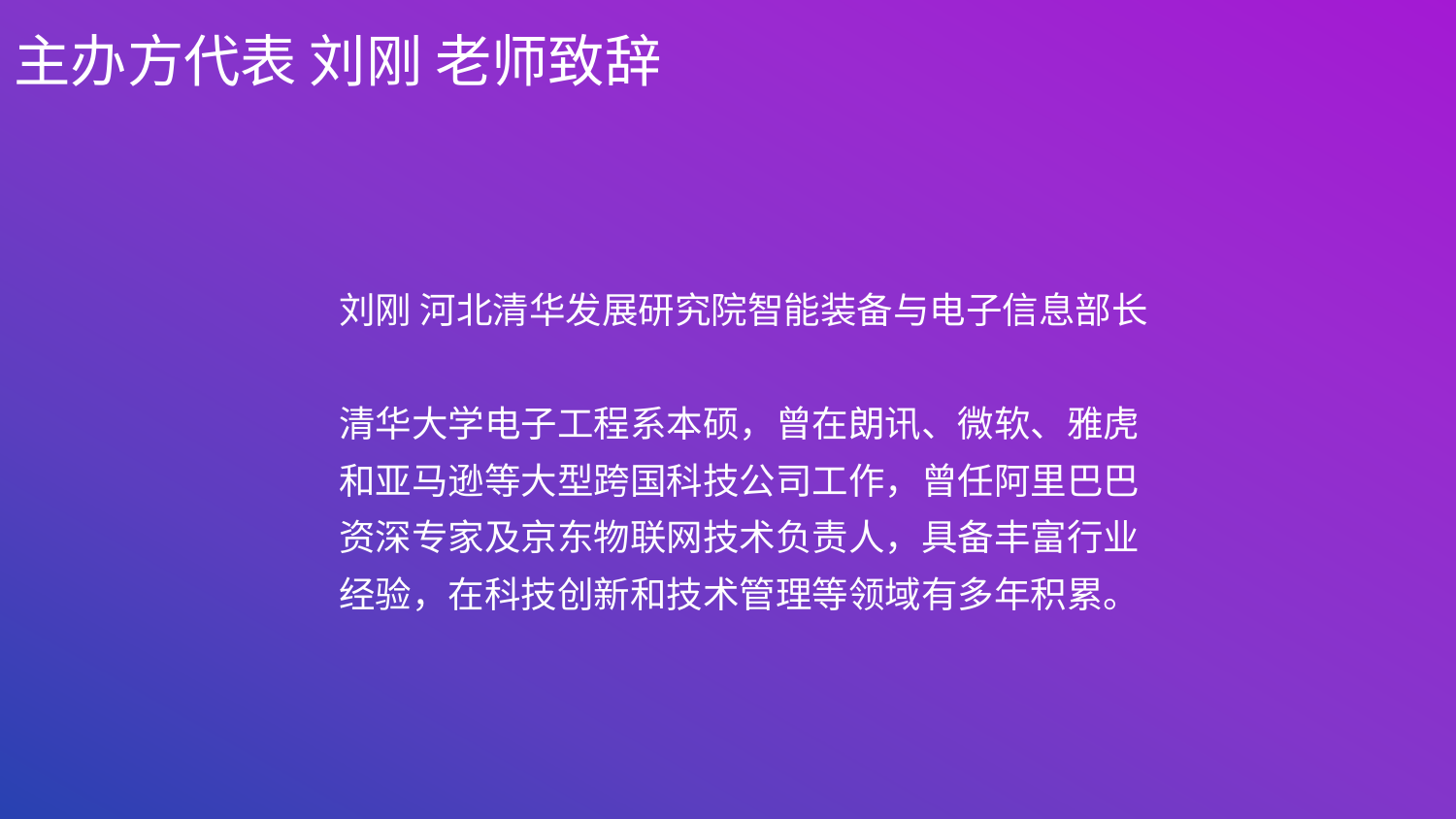

主办方代表 刘刚 老师致辞

刘刚 河北清华发展研究院智能装备与电子信息部长

清华大学电子工程系本硕，曾在朗讯、微软、雅虎和亚马逊等大型跨国科技公司工作，曾任阿里巴巴资深专家及京东物联网技术负责人，具备丰富行业经验，在科技创新和技术管理等领域有多年积累。